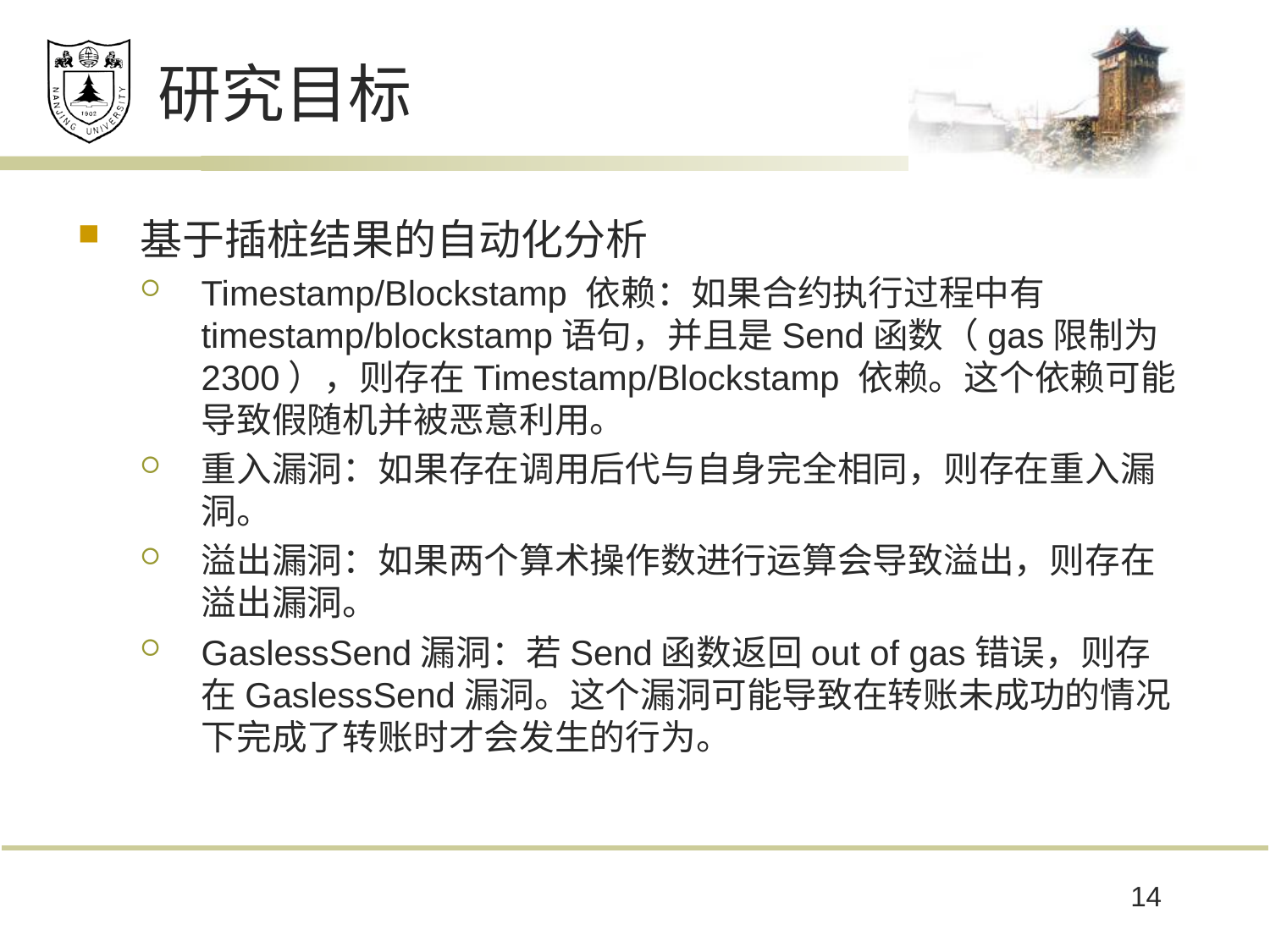

# 研究目标
基于插桩结果的自动化分析
Timestamp/Blockstamp 依赖：如果合约执行过程中有timestamp/blockstamp语句，并且是Send函数（gas限制为2300），则存在Timestamp/Blockstamp 依赖。这个依赖可能导致假随机并被恶意利用。
重入漏洞：如果存在调用后代与自身完全相同，则存在重入漏洞。
溢出漏洞：如果两个算术操作数进行运算会导致溢出，则存在溢出漏洞。
GaslessSend漏洞：若Send函数返回out of gas错误，则存在GaslessSend漏洞。这个漏洞可能导致在转账未成功的情况下完成了转账时才会发生的行为。

14